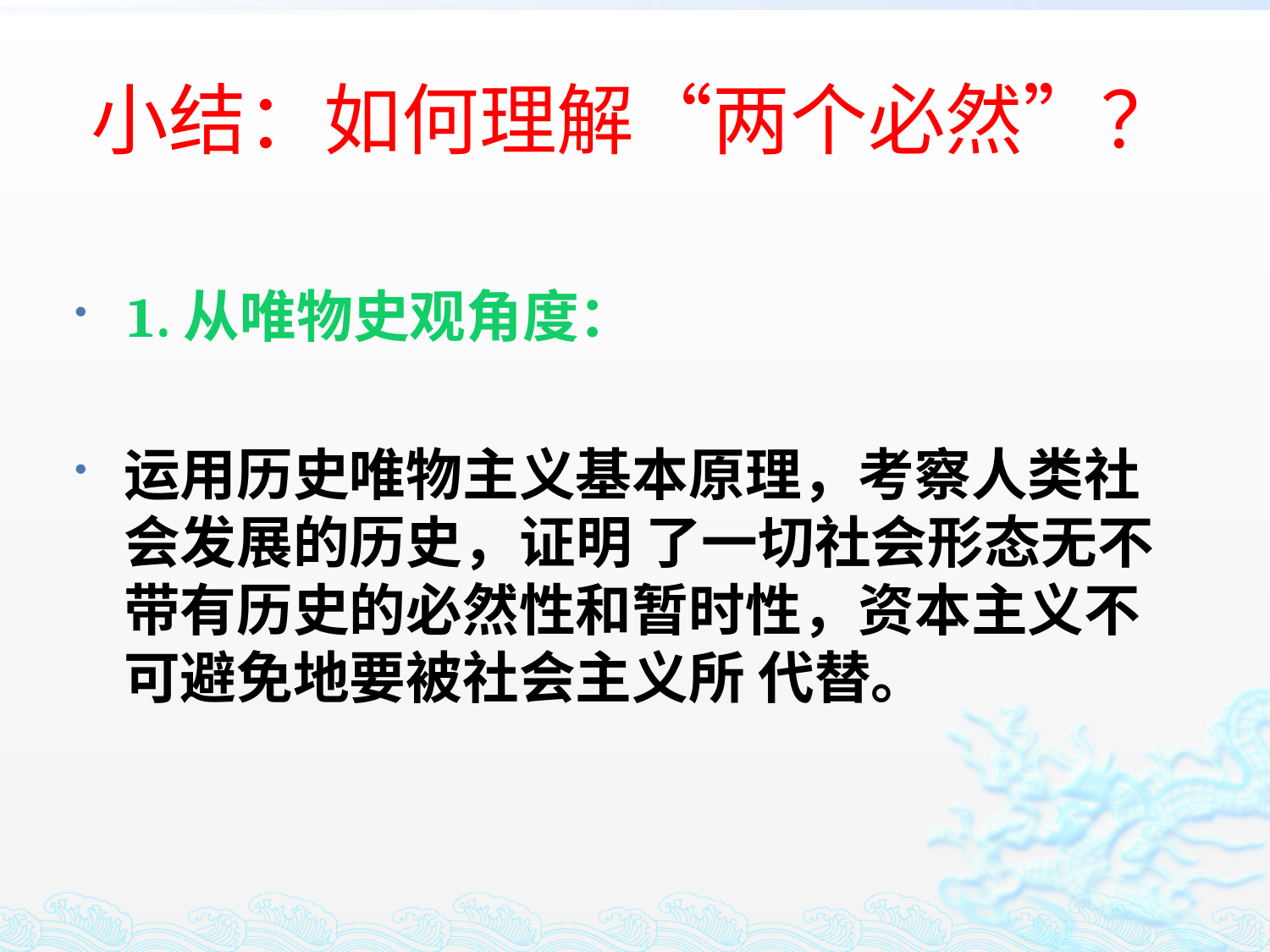

# 小结：如何理解“两个必然”？
1.从唯物史观角度：

运用历史唯物主义基本原理，考察人类社会发展的历史，证明 了一切社会形态无不带有历史的必然性和暂时性，资本主义不可避免地要被社会主义所 代替。